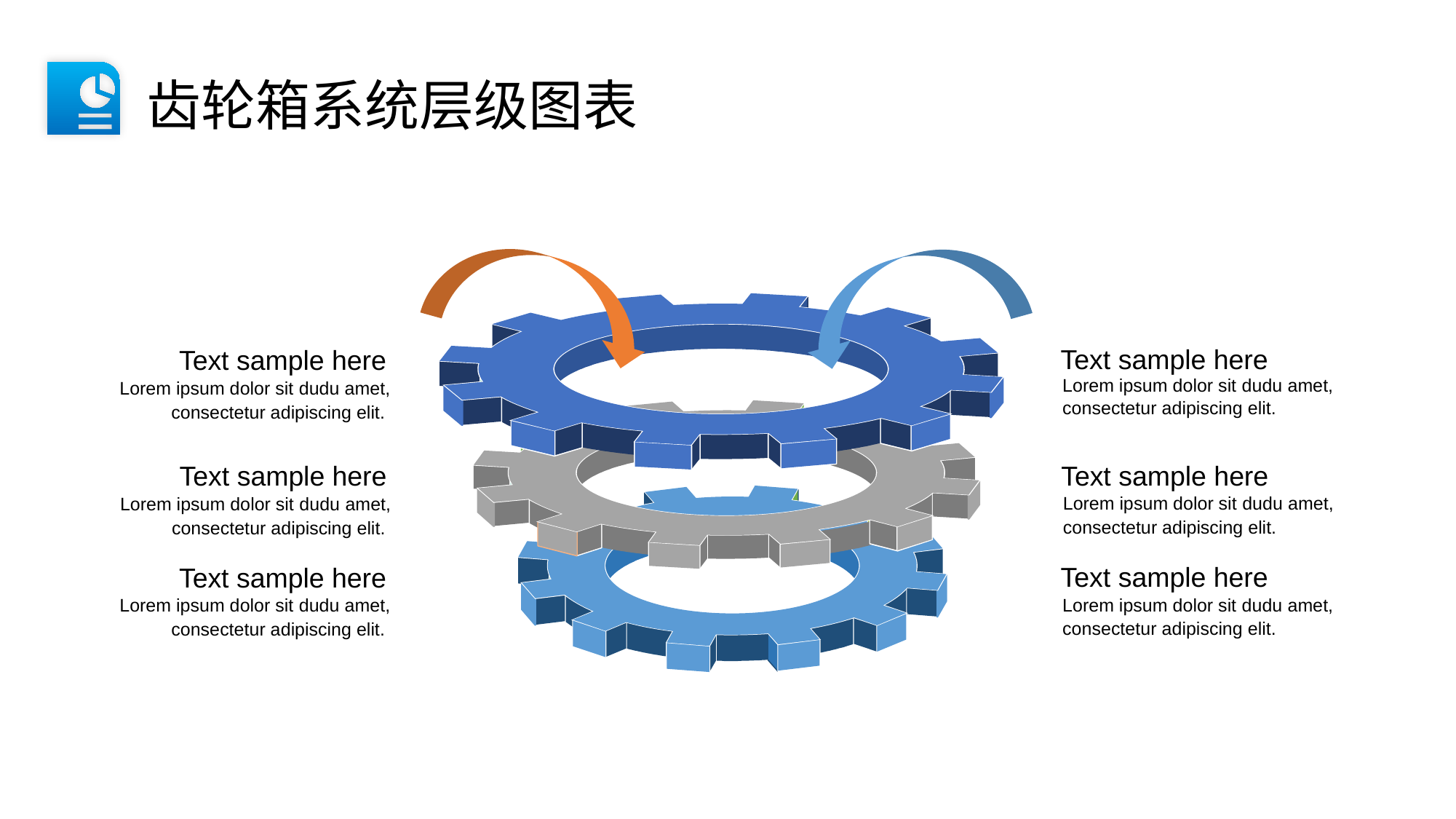

齿轮箱系统层级图表

Text sample here
Text sample here
Lorem ipsum dolor sit dudu amet, consectetur adipiscing elit.
Lorem ipsum dolor sit dudu amet, consectetur adipiscing elit.

Text sample here
Text sample here
Lorem ipsum dolor sit dudu amet, consectetur adipiscing elit.
Lorem ipsum dolor sit dudu amet, consectetur adipiscing elit.

Text sample here
Text sample here
Lorem ipsum dolor sit dudu amet, consectetur adipiscing elit.
Lorem ipsum dolor sit dudu amet, consectetur adipiscing elit.